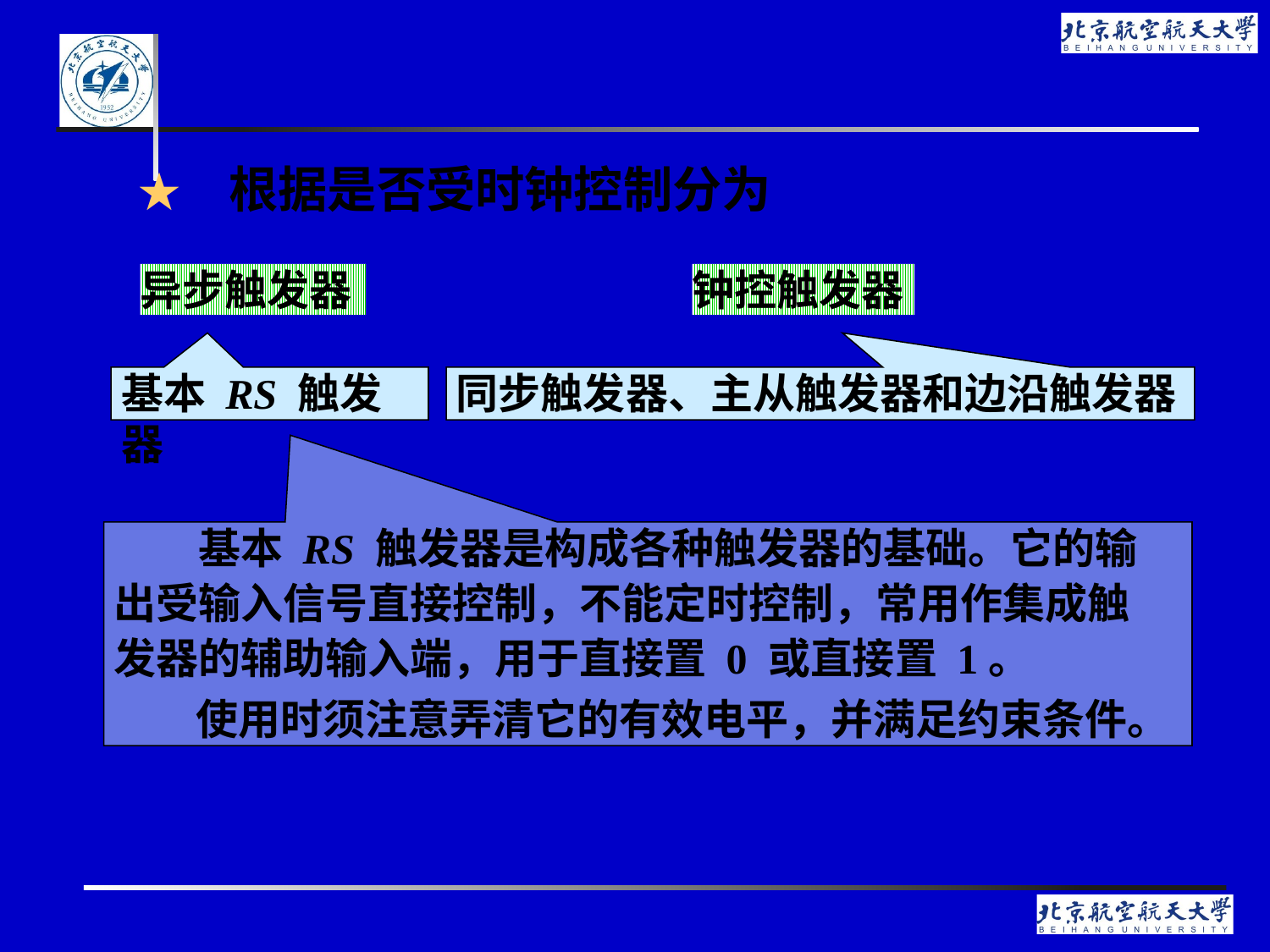

★    根据是否受时钟控制分为
异步触发器
钟控触发器
基本 RS 触发器
同步触发器、主从触发器和边沿触发器
　　基本 RS 触发器是构成各种触发器的基础。它的输
出受输入信号直接控制，不能定时控制，常用作集成触
发器的辅助输入端，用于直接置 0 或直接置 1。
　　使用时须注意弄清它的有效电平，并满足约束条件。